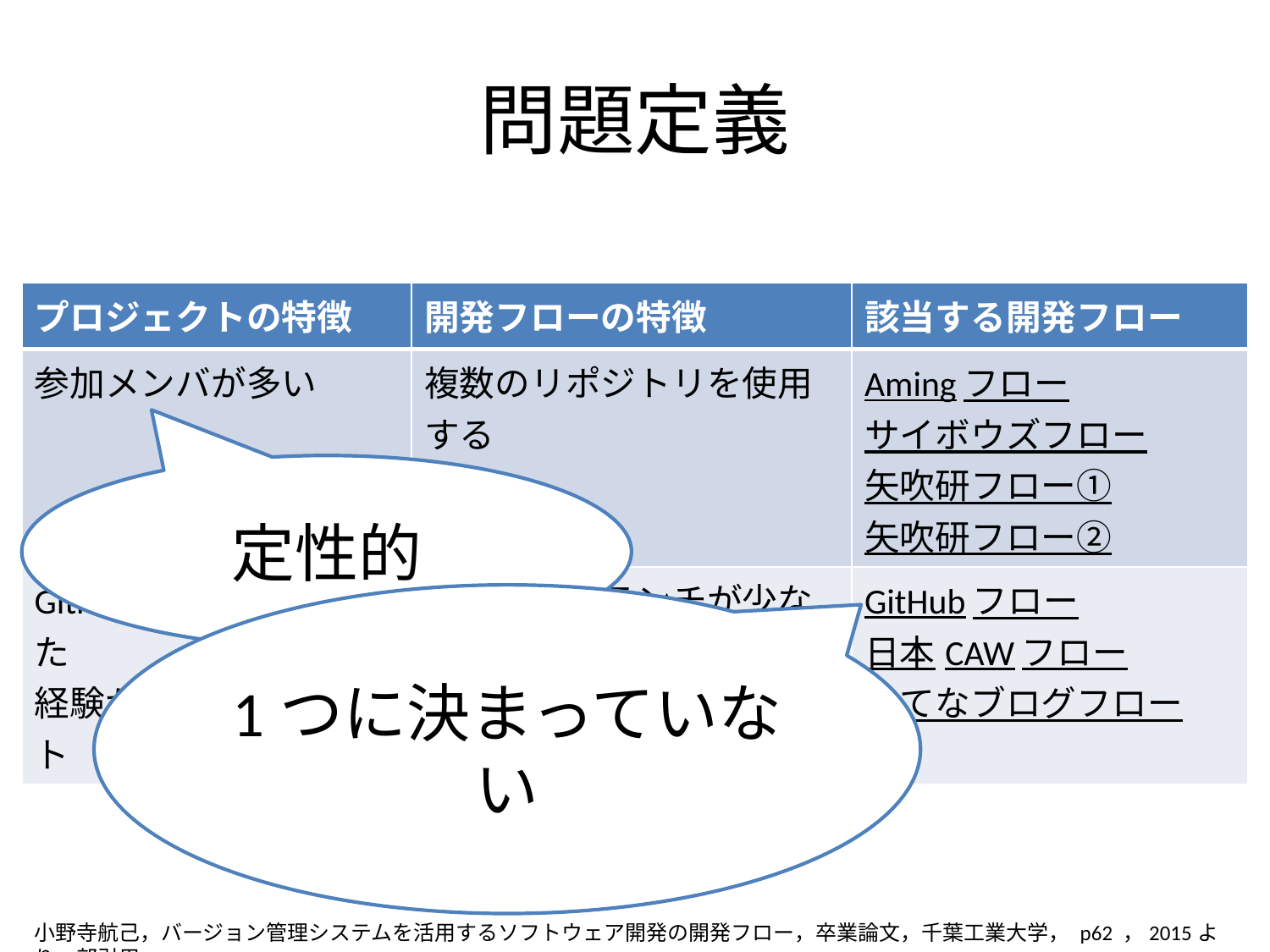

# 問題定義
| プロジェクトの特徴 | 開発フローの特徴 | 該当する開発フロー |
| --- | --- | --- |
| 参加メンバが多い | 複数のリポジトリを使用する | Amingフロー サイボウズフロー 矢吹研フロー① 矢吹研フロー② |
| GitHubを今まで導入した 経験が無いプロジェクト | 使用するブランチが少ない | GitHubフロー 日本CAWフロー はてなブログフロー |
定性的
1つに決まっていない
小野寺航己，バージョン管理システムを活用するソフトウェア開発の開発フロー，卒業論文，千葉工業大学， p62 ，2015より一部引用